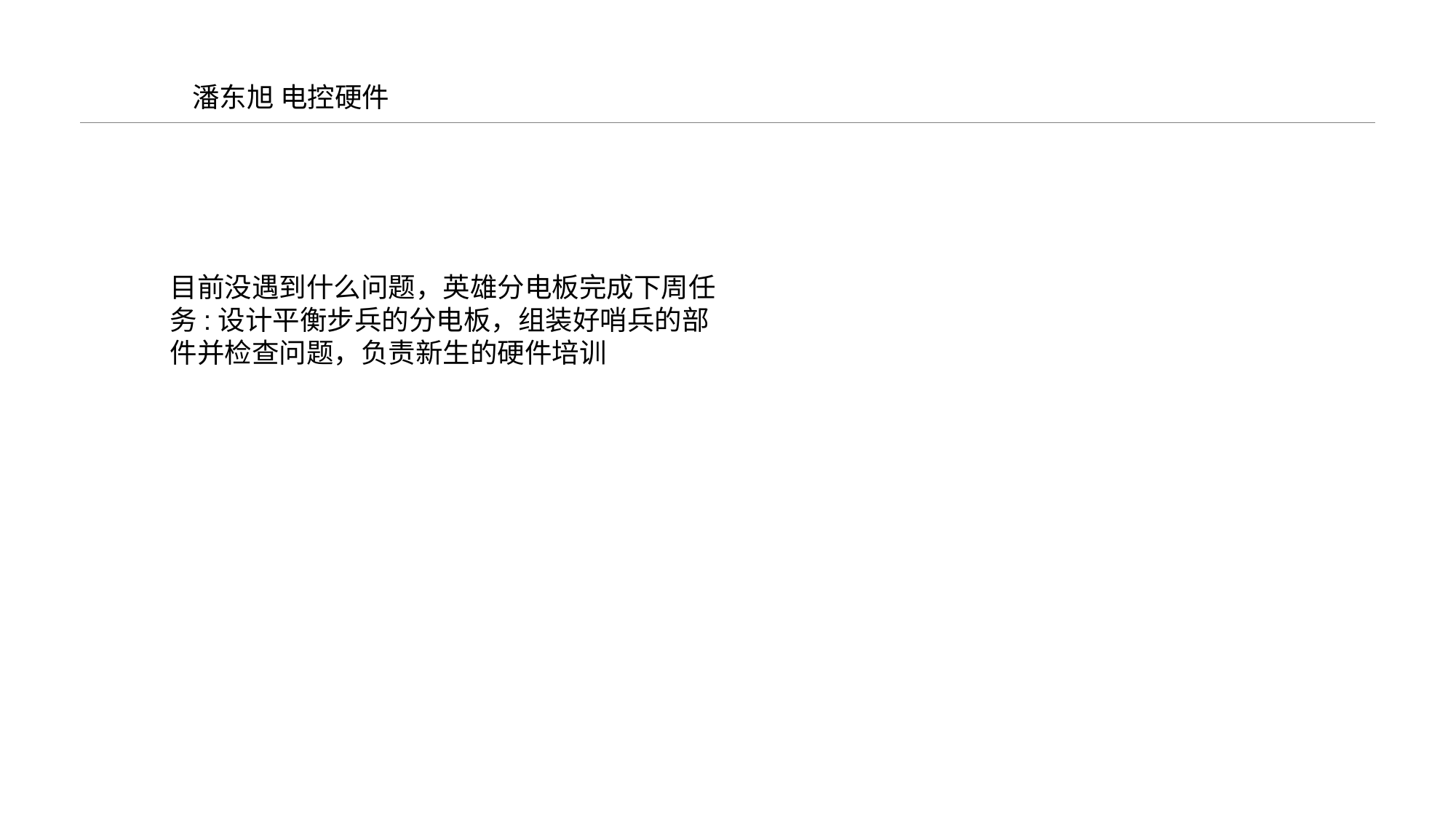

潘东旭 电控硬件
目前没遇到什么问题，英雄分电板完成下周任务:设计平衡步兵的分电板，组装好哨兵的部件并检查问题，负责新生的硬件培训